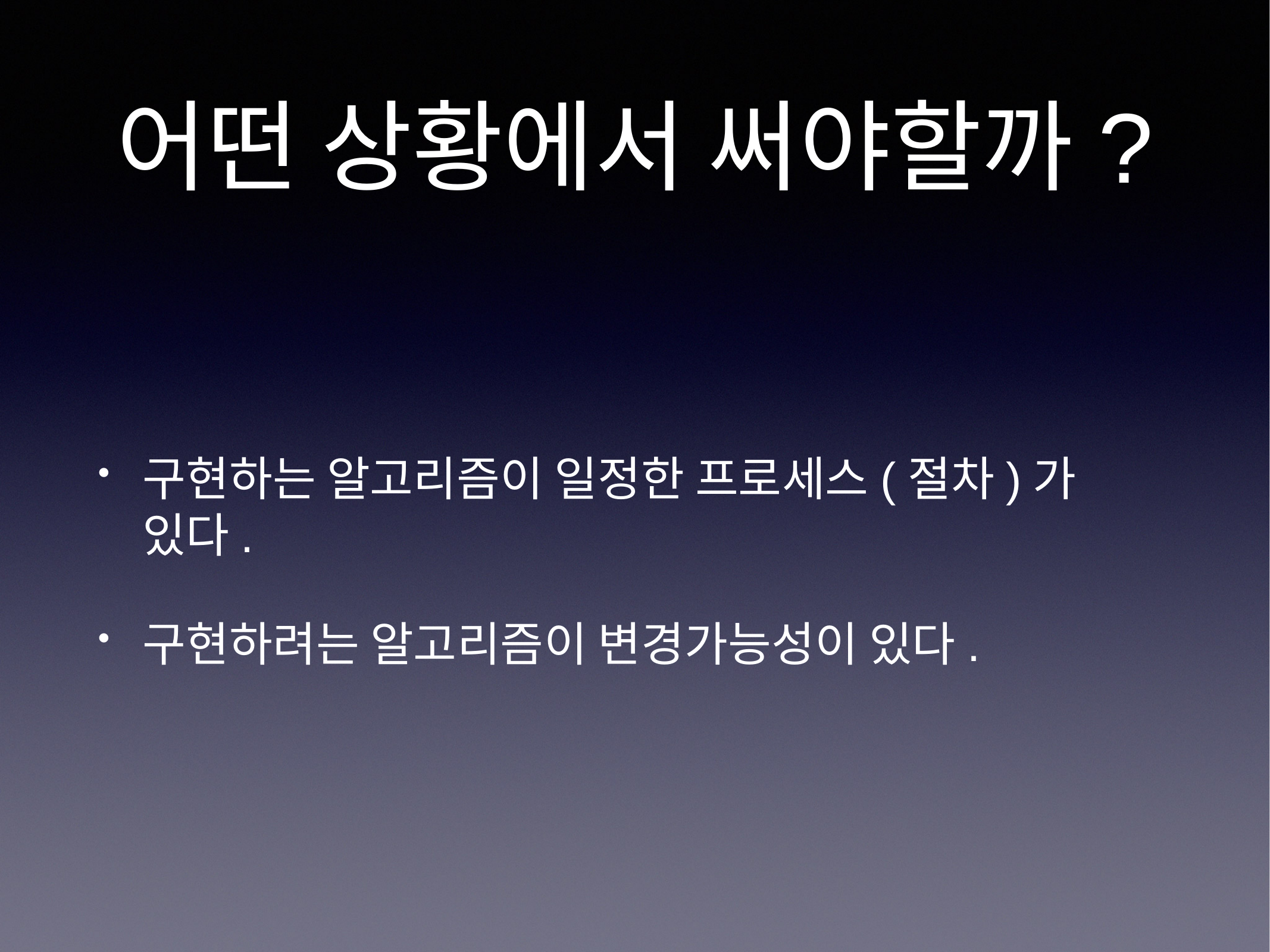

# 어떤 상황에서 써야할까?
구현하는 알고리즘이 일정한 프로세스(절차)가 있다.
구현하려는 알고리즘이 변경가능성이 있다.